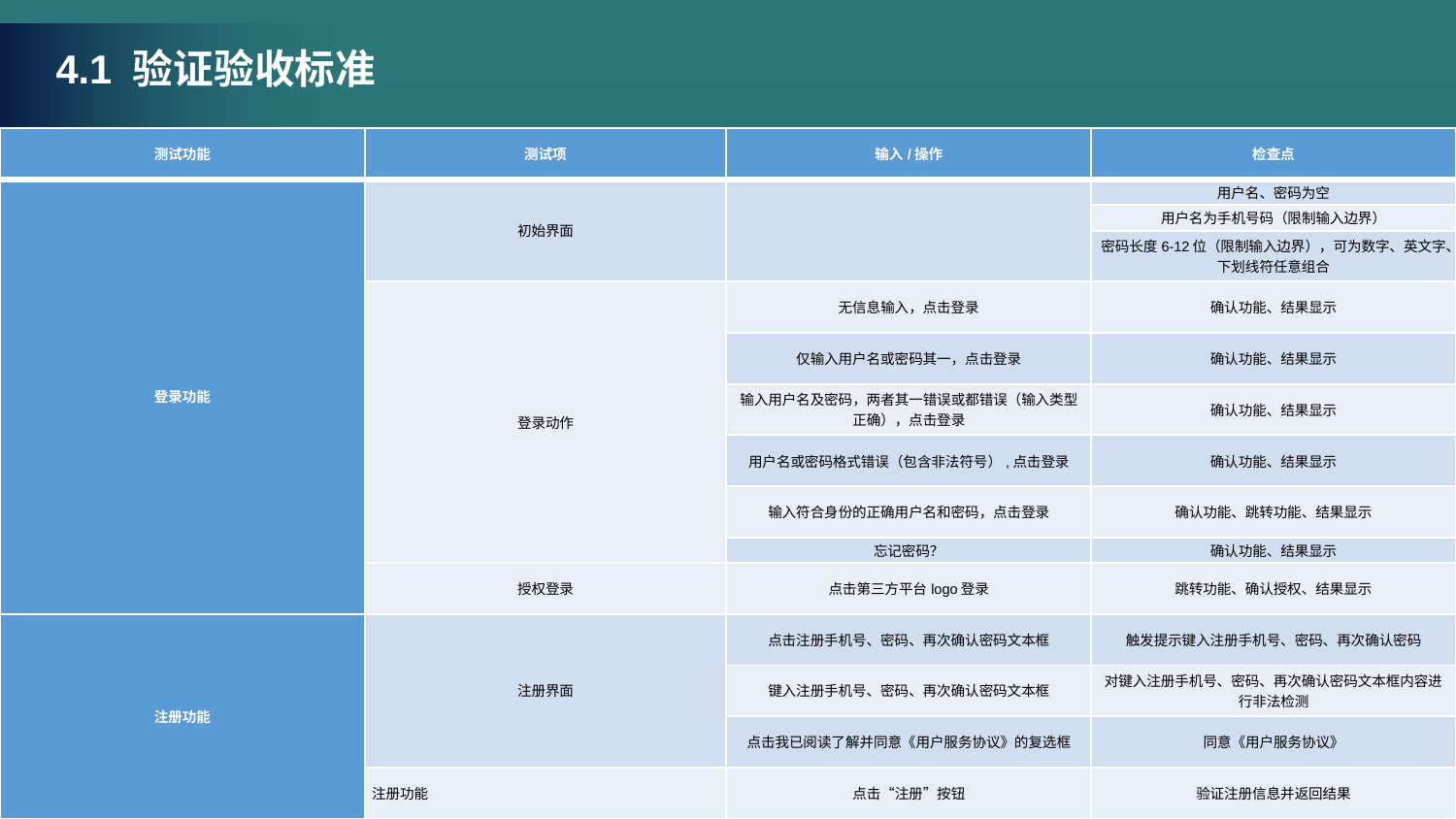

4.1 验证验收标准
| 测试功能 | 测试项 | 输入/操作 | 检查点 |
| --- | --- | --- | --- |
| 登录功能 | 初始界面 |  | 用户名、密码为空 |
|  |  |  | 用户名为手机号码（限制输入边界） |
|  |  |  | 密码长度6-12位（限制输入边界），可为数字、英文字、下划线符任意组合 |
|  | 登录动作 | 无信息输入，点击登录 | 确认功能、结果显示 |
|  |  | 仅输入用户名或密码其一，点击登录 | 确认功能、结果显示 |
|  |  | 输入用户名及密码，两者其一错误或都错误（输入类型正确），点击登录 | 确认功能、结果显示 |
|  |  | 用户名或密码格式错误（包含非法符号）,点击登录 | 确认功能、结果显示 |
|  |  | 输入符合身份的正确用户名和密码，点击登录 | 确认功能、跳转功能、结果显示 |
|  |  | 忘记密码？ | 确认功能、结果显示 |
|  | 授权登录 | 点击第三方平台logo登录 | 跳转功能、确认授权、结果显示 |
| 注册功能 | 注册界面 | 点击注册手机号、密码、再次确认密码文本框 | 触发提示键入注册手机号、密码、再次确认密码 |
|  |  | 键入注册手机号、密码、再次确认密码文本框 | 对键入注册手机号、密码、再次确认密码文本框内容进行非法检测 |
|  |  | 点击我已阅读了解并同意《用户服务协议》的复选框 | 同意《用户服务协议》 |
|  | 注册功能 | 点击“注册”按钮 | 验证注册信息并返回结果 |
爱录
pop weight